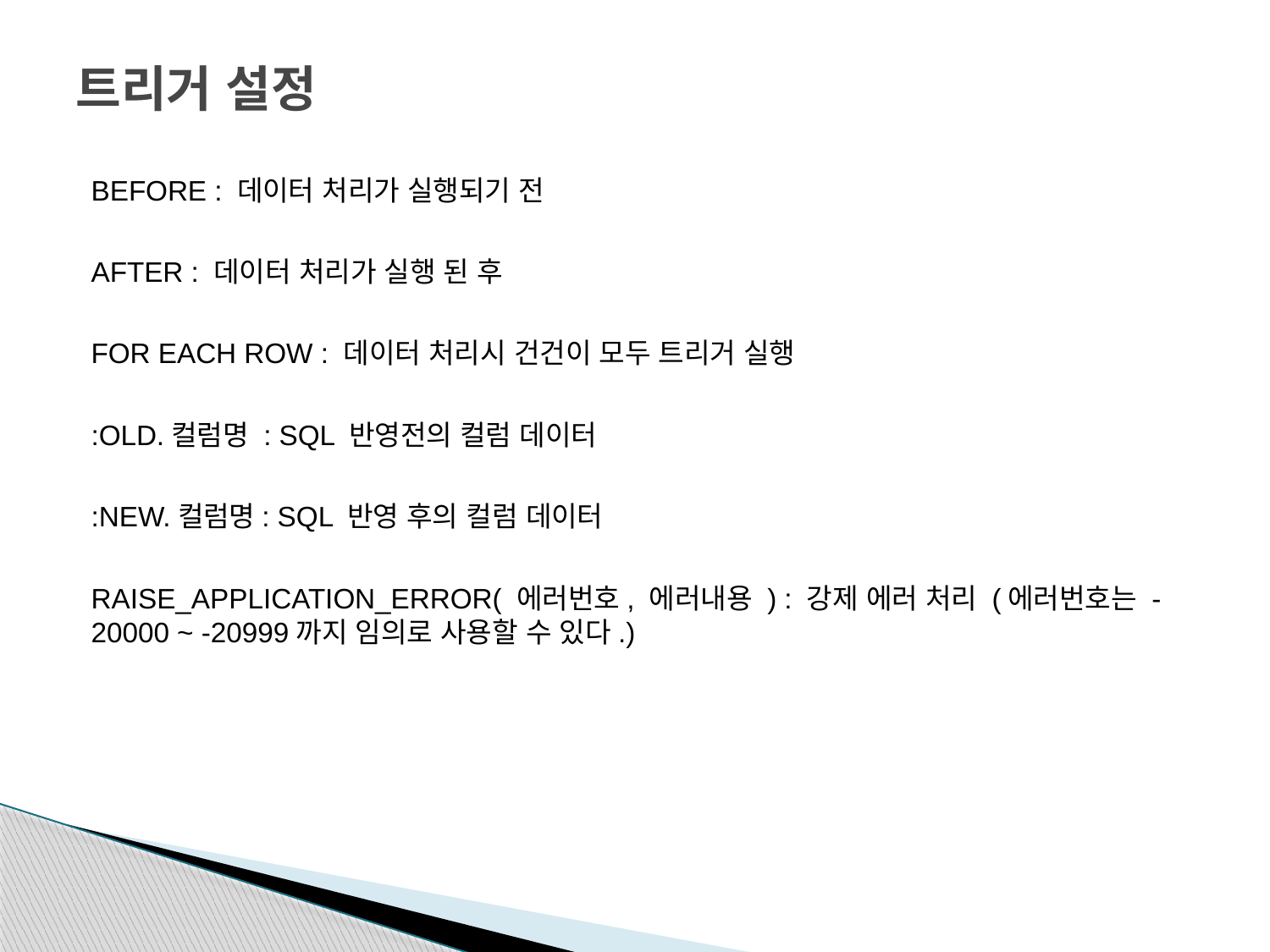

# 트리거 설정
BEFORE : 데이터 처리가 실행되기 전

AFTER : 데이터 처리가 실행 된 후

FOR EACH ROW : 데이터 처리시 건건이 모두 트리거 실행

:OLD.컬럼명 : SQL 반영전의 컬럼 데이터

:NEW.컬럼명: SQL 반영 후의 컬럼 데이터

RAISE_APPLICATION_ERROR( 에러번호, 에러내용 ) : 강제 에러 처리 (에러번호는 -20000 ~ -20999까지 임의로 사용할 수 있다.)